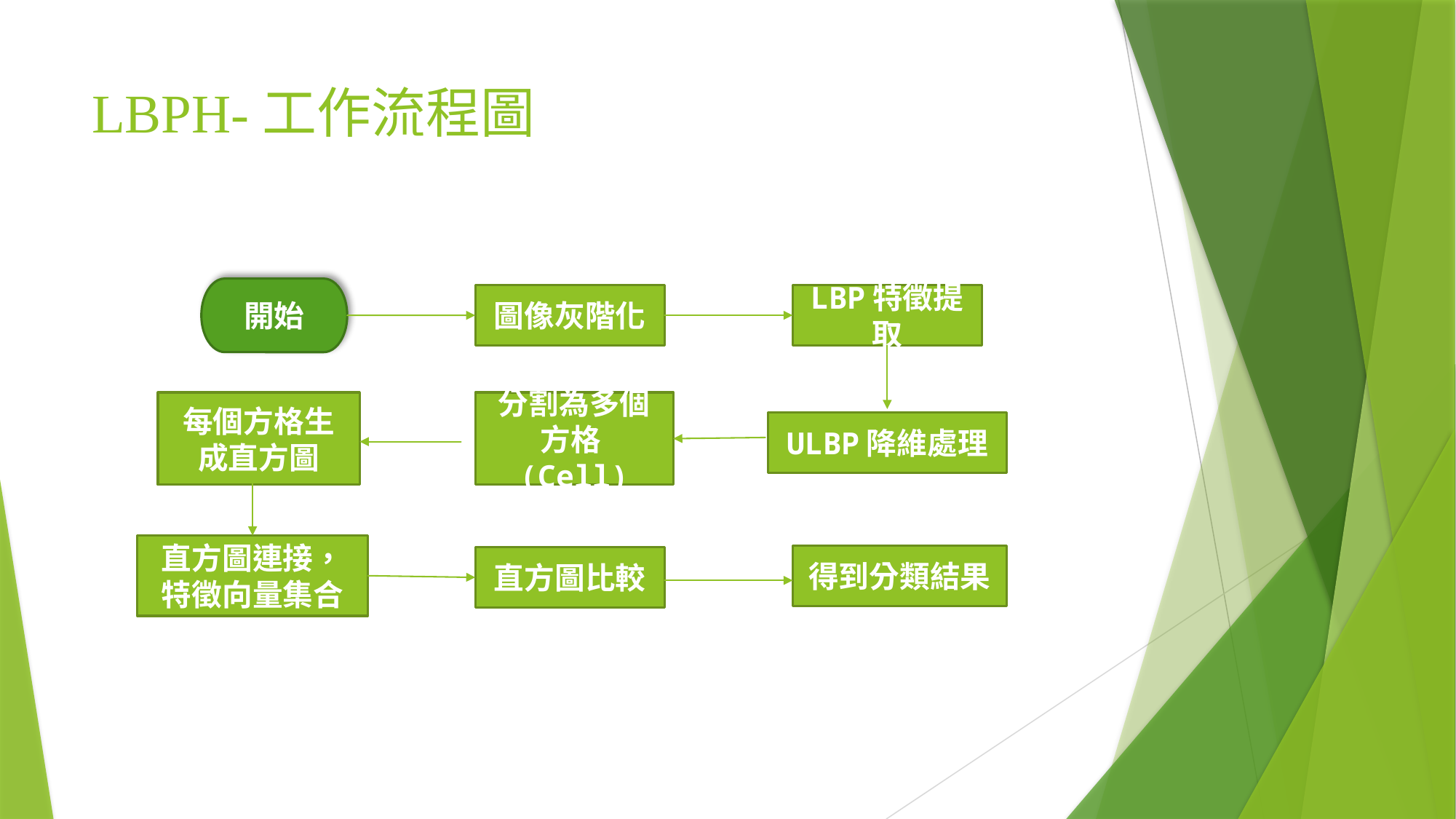

# LBPH-工作流程圖
開始
LBP特徵提取
圖像灰階化
每個方格生成直方圖
分割為多個方格(Cell)
ULBP降維處理
直方圖連接，特徵向量集合
得到分類結果
直方圖比較